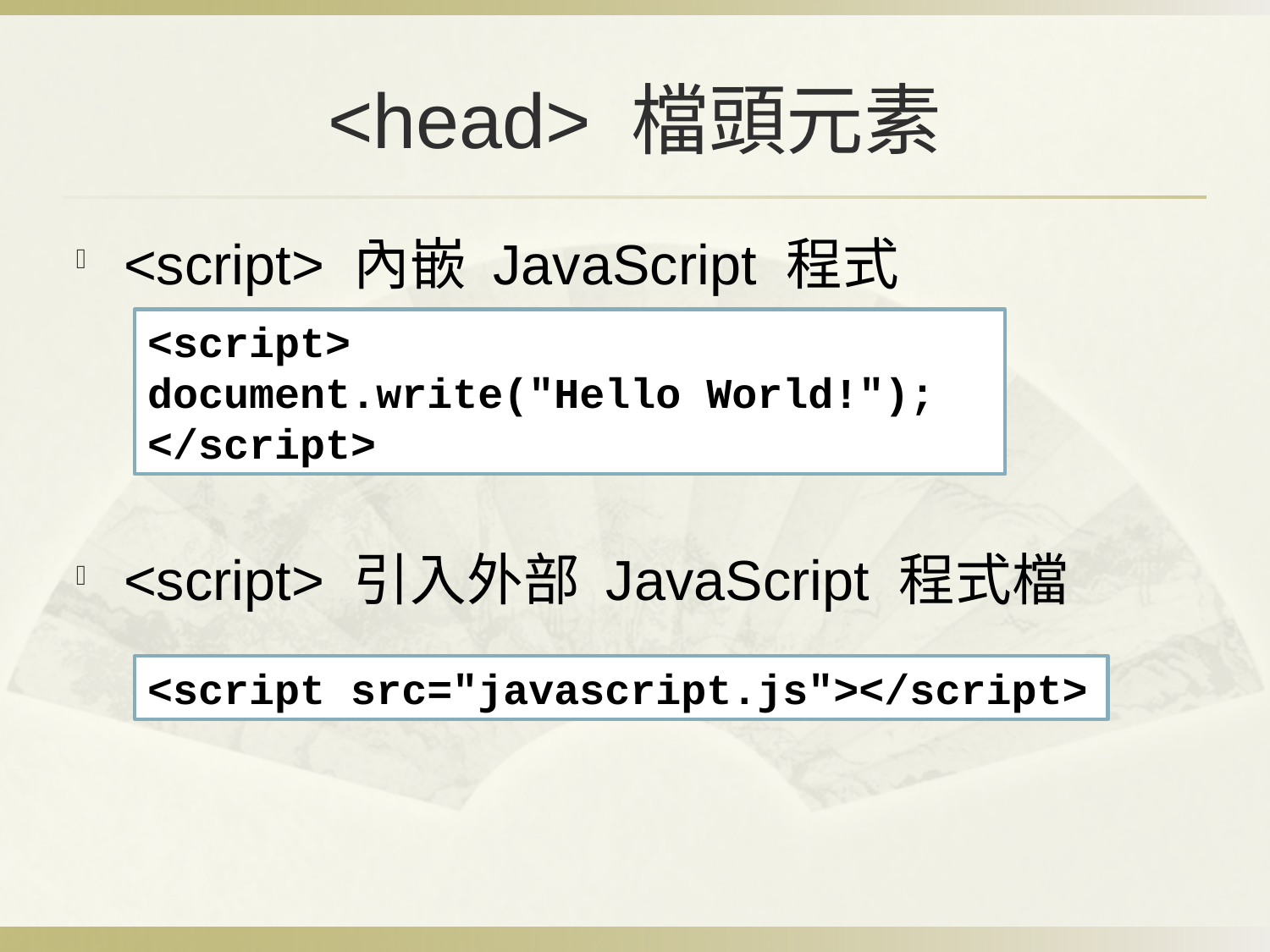

# <head> 檔頭元素
<script> 內嵌 JavaScript 程式

<script> 引入外部 JavaScript 程式檔

<script>
document.write("Hello World!");
</script>
<script src="javascript.js"></script>